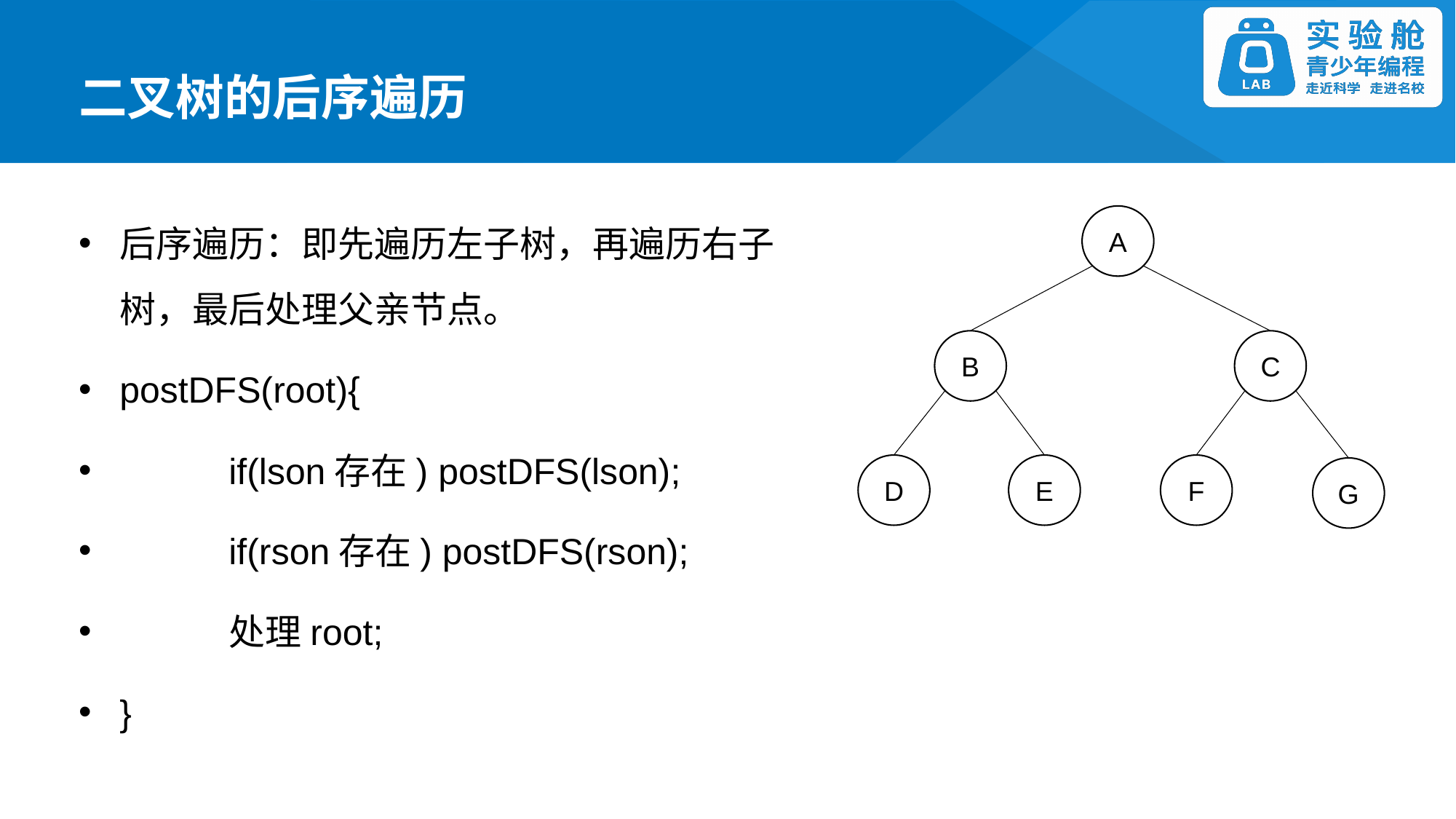

二叉树的后序遍历
后序遍历：即先遍历左子树，再遍历右子树，最后处理父亲节点。
postDFS(root){
	if(lson存在) postDFS(lson);
	if(rson存在) postDFS(rson);
	处理root;
}
A
B
C
F
D
E
G